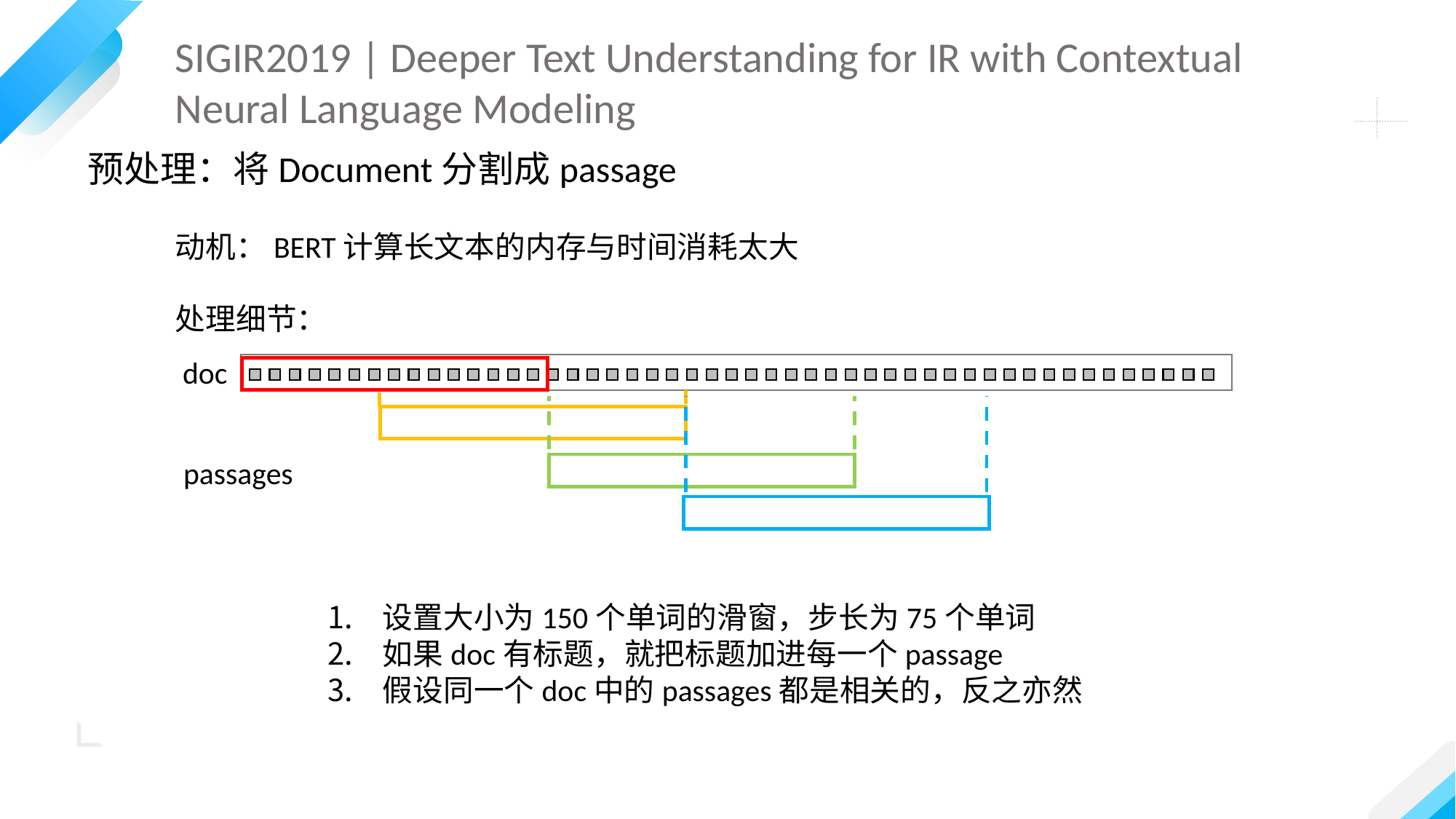

SIGIR2019 | Deeper Text Understanding for IR with Contextual Neural Language Modeling

预处理：将Document分割成passage
动机：BERT计算长文本的内存与时间消耗太大
处理细节：
doc

passages

设置大小为150个单词的滑窗，步长为75个单词
如果doc有标题，就把标题加进每一个passage
假设同一个doc中的passages都是相关的，反之亦然